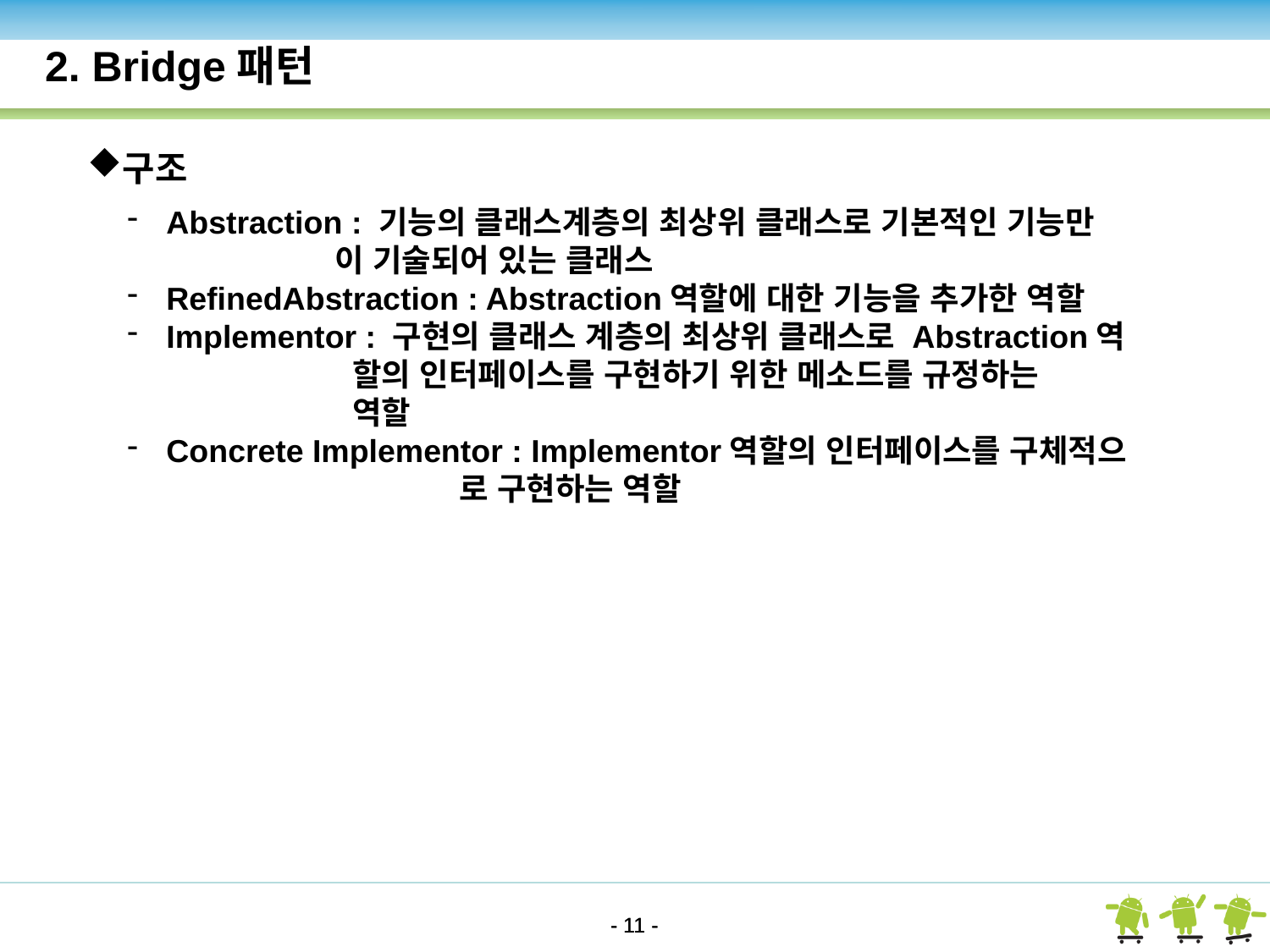

2. Bridge패턴
구조
 Abstraction : 기능의 클래스계층의 최상위 클래스로 기본적인 기능만
                    이 기술되어 있는 클래스
 RefinedAbstraction : Abstraction역할에 대한 기능을 추가한 역할
 Implementor : 구현의 클래스 계층의 최상위 클래스로 Abstraction역
                      할의 인터페이스를 구현하기 위한 메소드를 규정하는
                      역할
 Concrete Implementor : Implementor역할의 인터페이스를 구체적으
                                  로 구현하는 역할
- 11 -
- 11 -